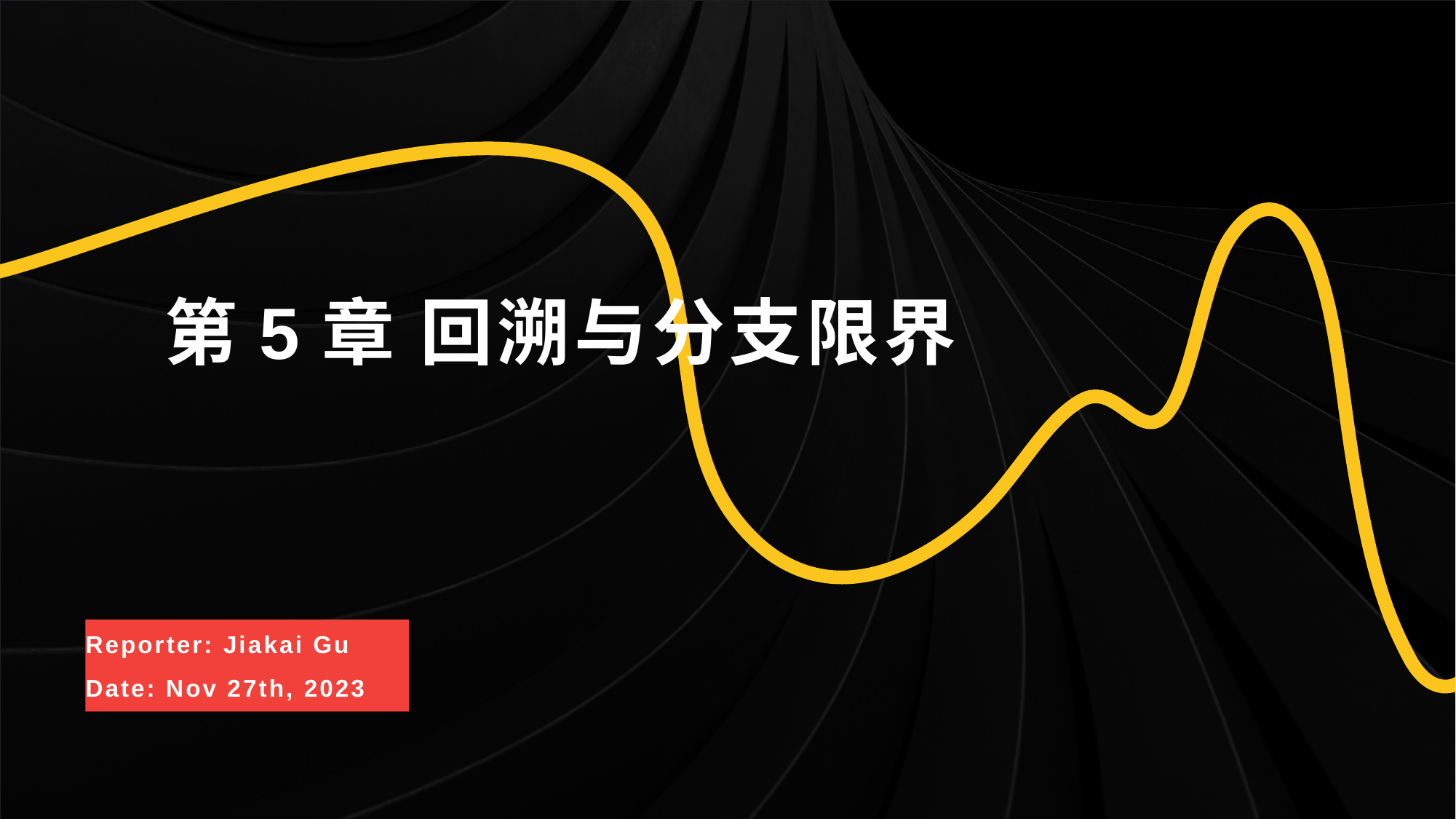

第5章 回溯与分支限界
Reporter: Jiakai Gu
Date: Nov 27th, 2023